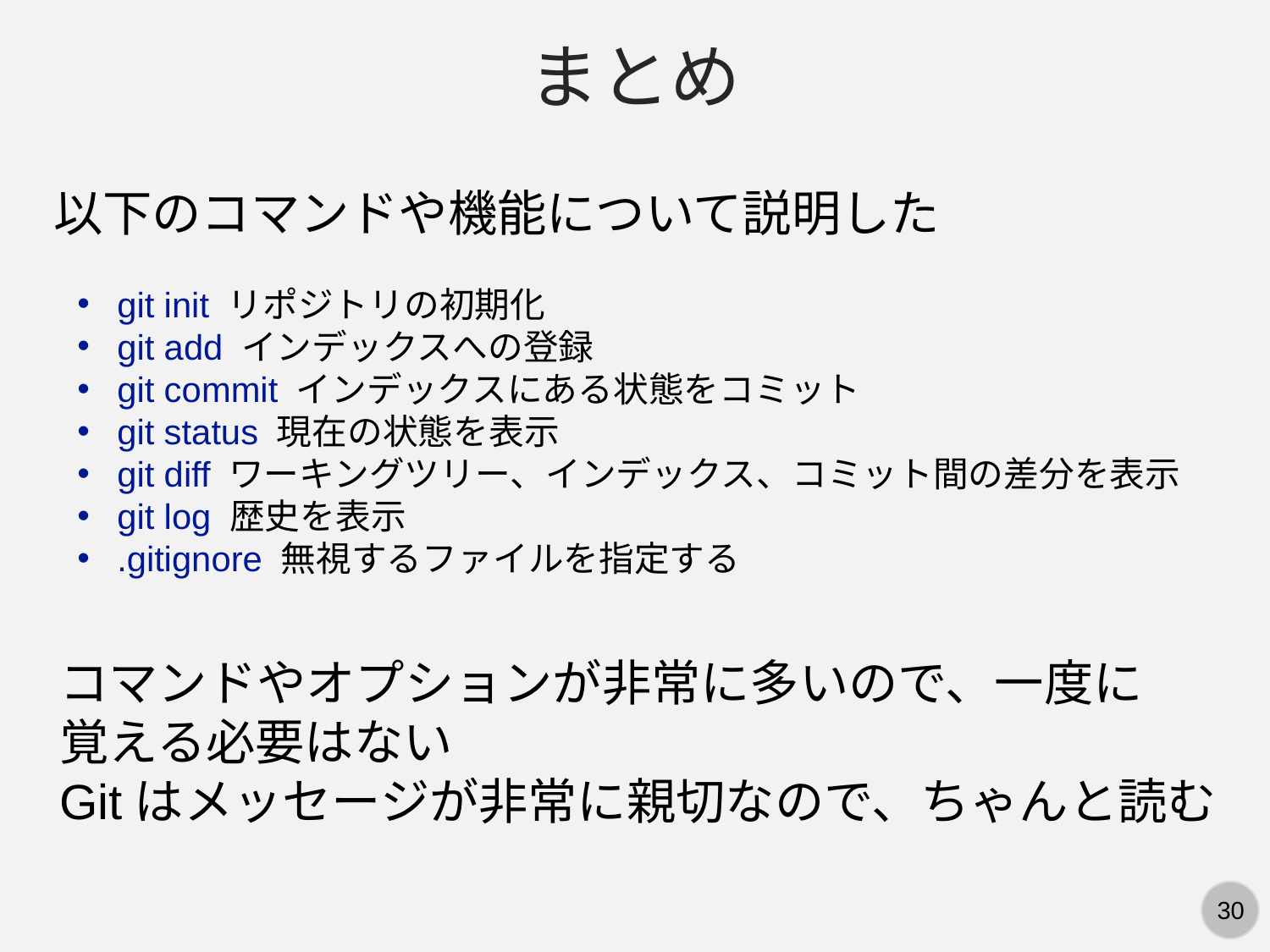

まとめ
以下のコマンドや機能について説明した
git init リポジトリの初期化
git add インデックスへの登録
git commit インデックスにある状態をコミット
git status 現在の状態を表示
git diff ワーキングツリー、インデックス、コミット間の差分を表示
git log 歴史を表示
.gitignore 無視するファイルを指定する
コマンドやオプションが非常に多いので、一度に
覚える必要はない
Gitはメッセージが非常に親切なので、ちゃんと読む